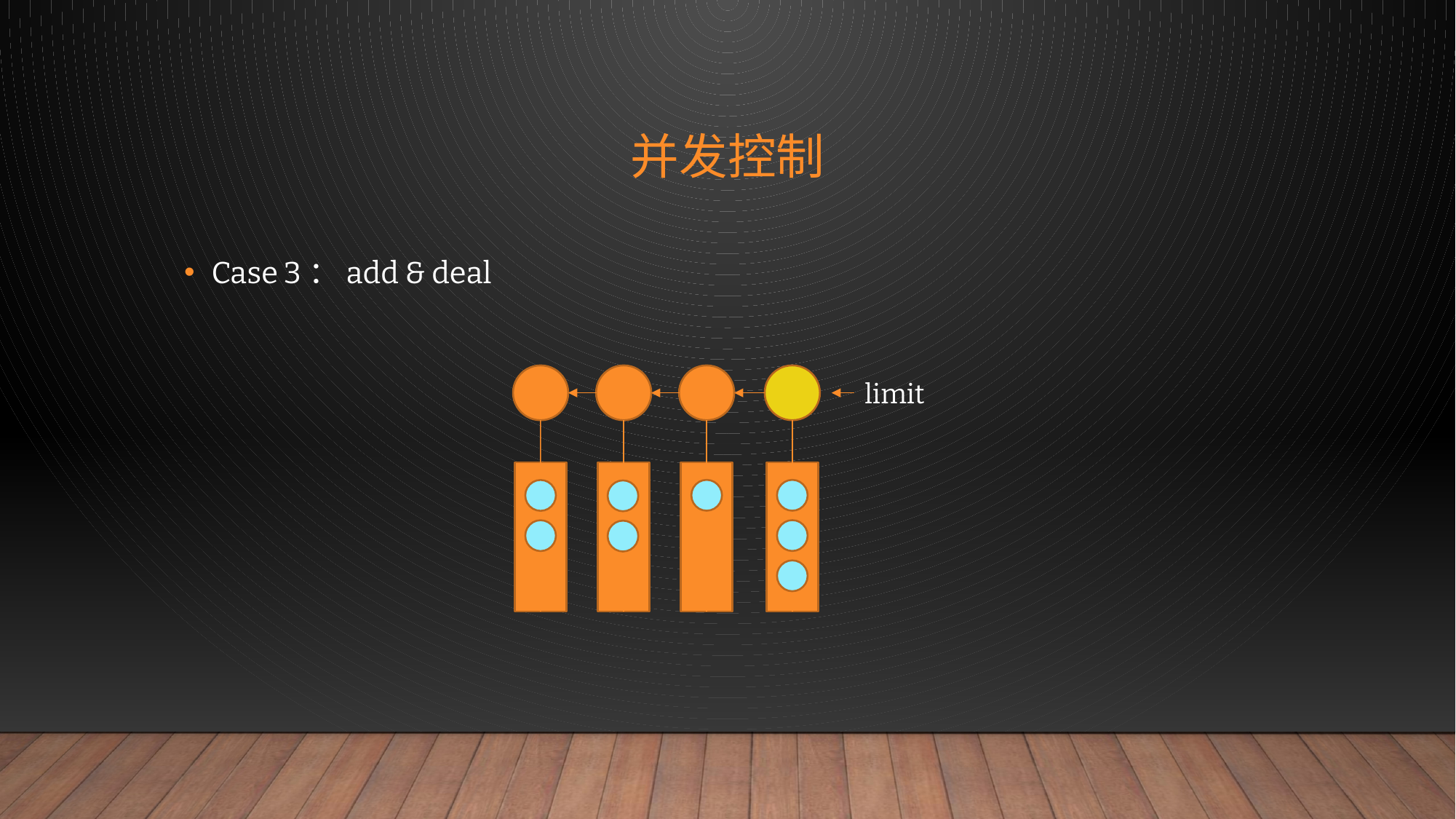

# 并发控制
Case 3：add & deal
limit